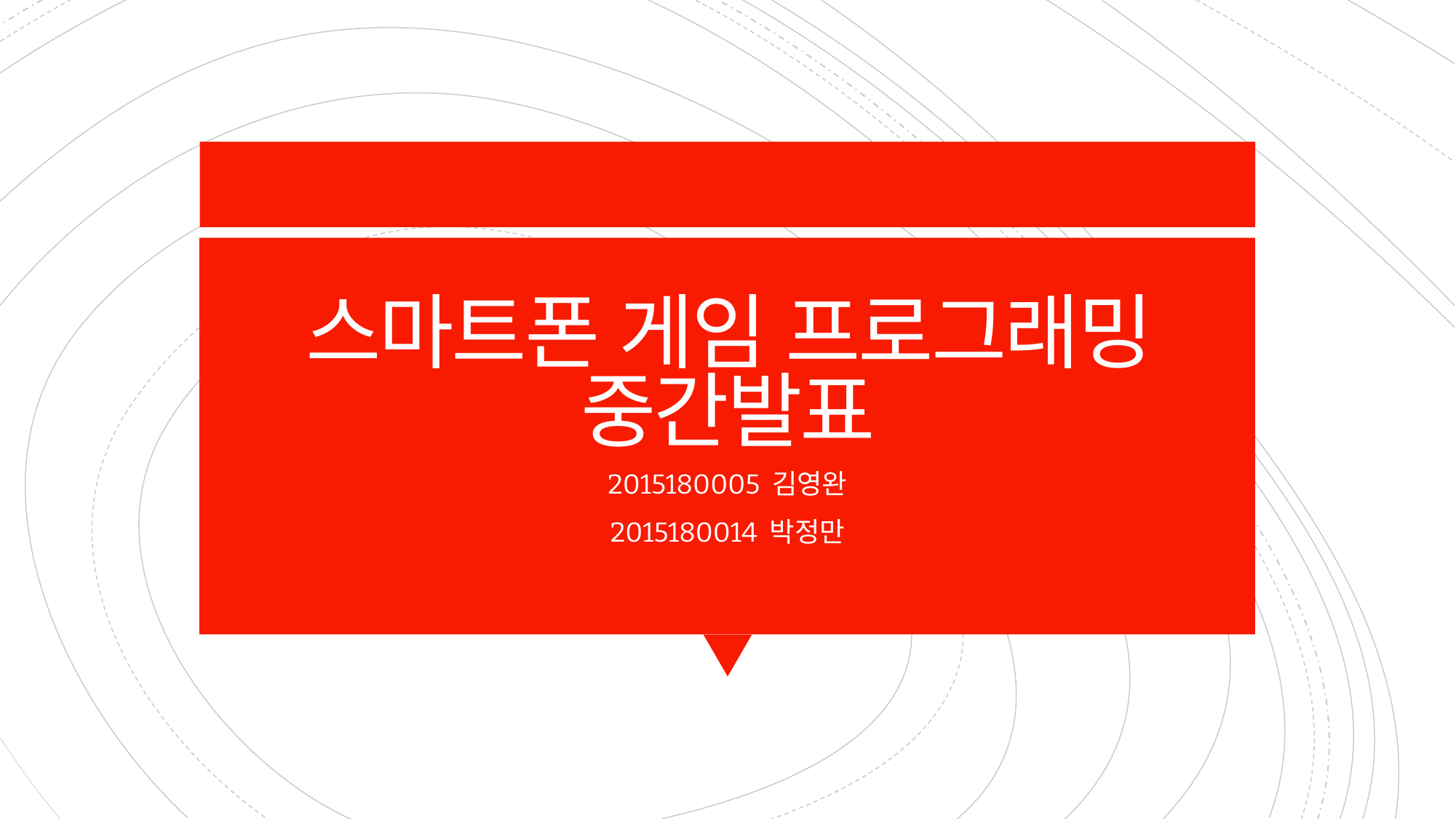

# 스마트폰 게임 프로그래밍 중간발표
2015180005 김영완
2015180014 박정만